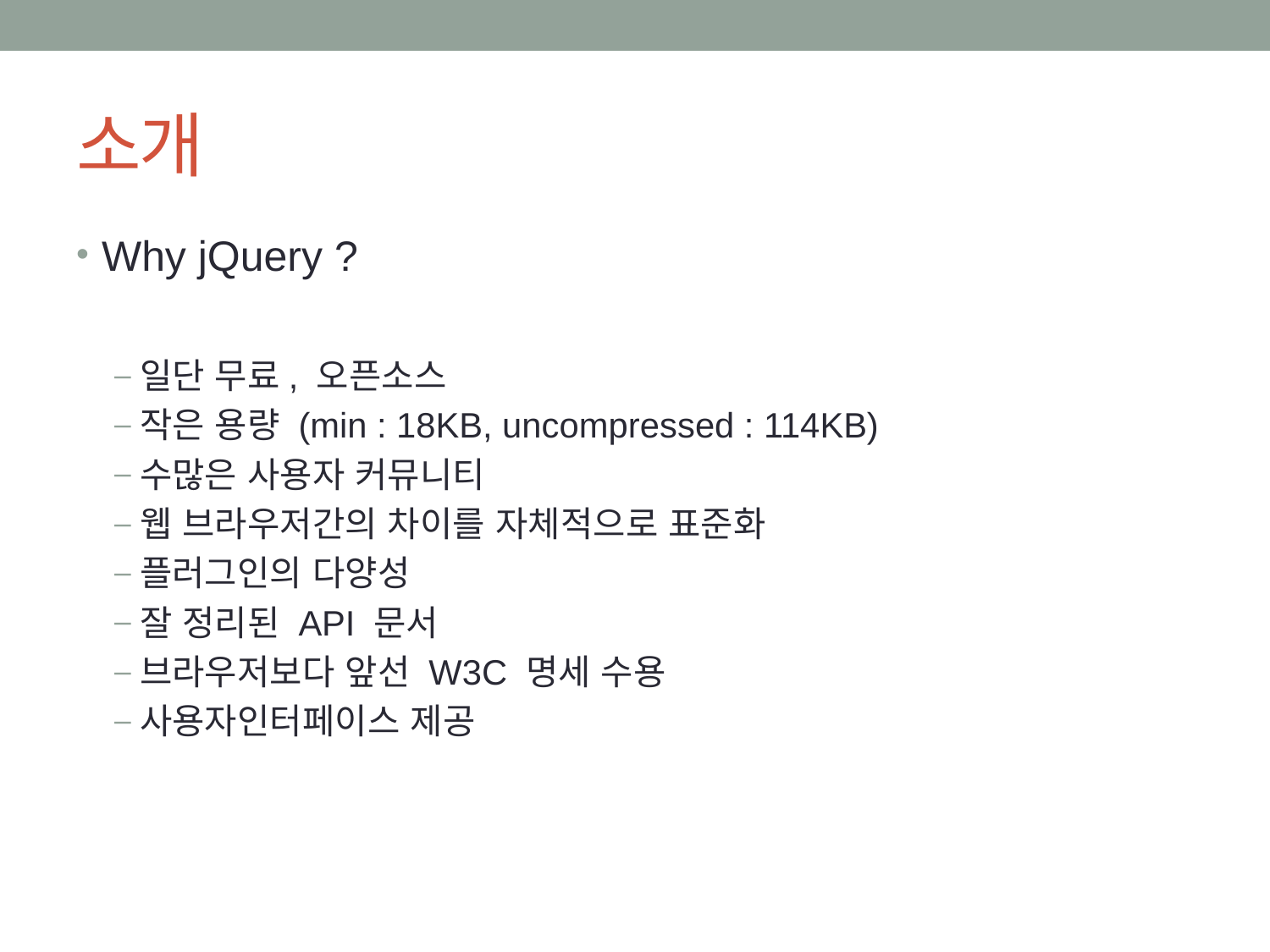

# 소개
Why jQuery ?

일단 무료, 오픈소스
작은 용량 (min : 18KB, uncompressed : 114KB)
수많은 사용자 커뮤니티
웹 브라우저간의 차이를 자체적으로 표준화
플러그인의 다양성
잘 정리된 API 문서
브라우저보다 앞선 W3C 명세 수용
사용자인터페이스 제공